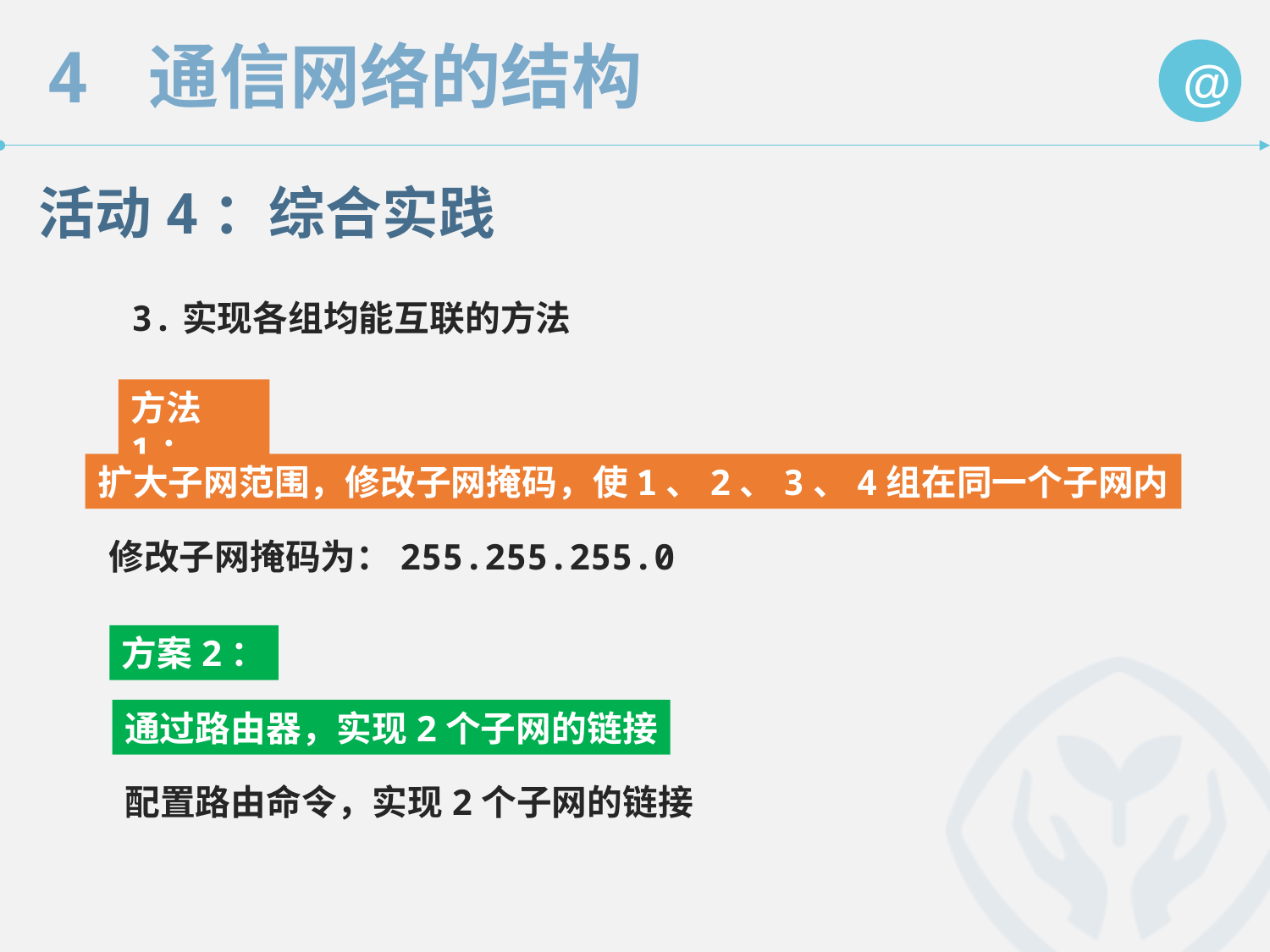

活动4：综合实践
　　3.实现各组均能互联的方法
方法1：
扩大子网范围，修改子网掩码，使1、2、3、4组在同一个子网内
修改子网掩码为：255.255.255.0
方案2：
通过路由器，实现2个子网的链接
配置路由命令，实现2个子网的链接